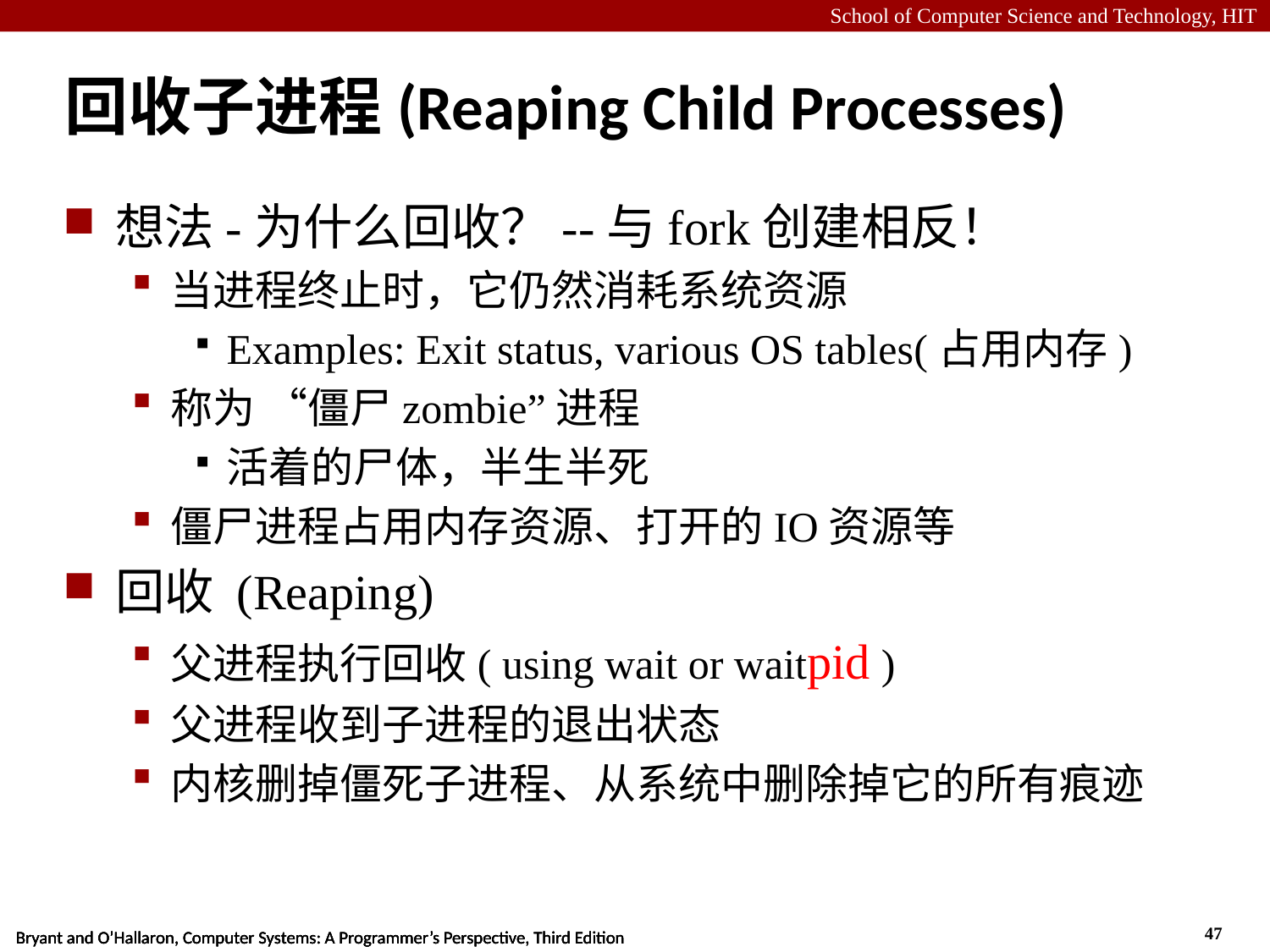

# 回收子进程(Reaping Child Processes)
想法-为什么回收？--与fork创建相反！
当进程终止时，它仍然消耗系统资源
Examples: Exit status, various OS tables(占用内存)
称为 “僵尸zombie”进程
活着的尸体，半生半死
僵尸进程占用内存资源、打开的IO资源等
回收 (Reaping)
父进程执行回收( using wait or waitpid )
父进程收到子进程的退出状态
内核删掉僵死子进程、从系统中删除掉它的所有痕迹